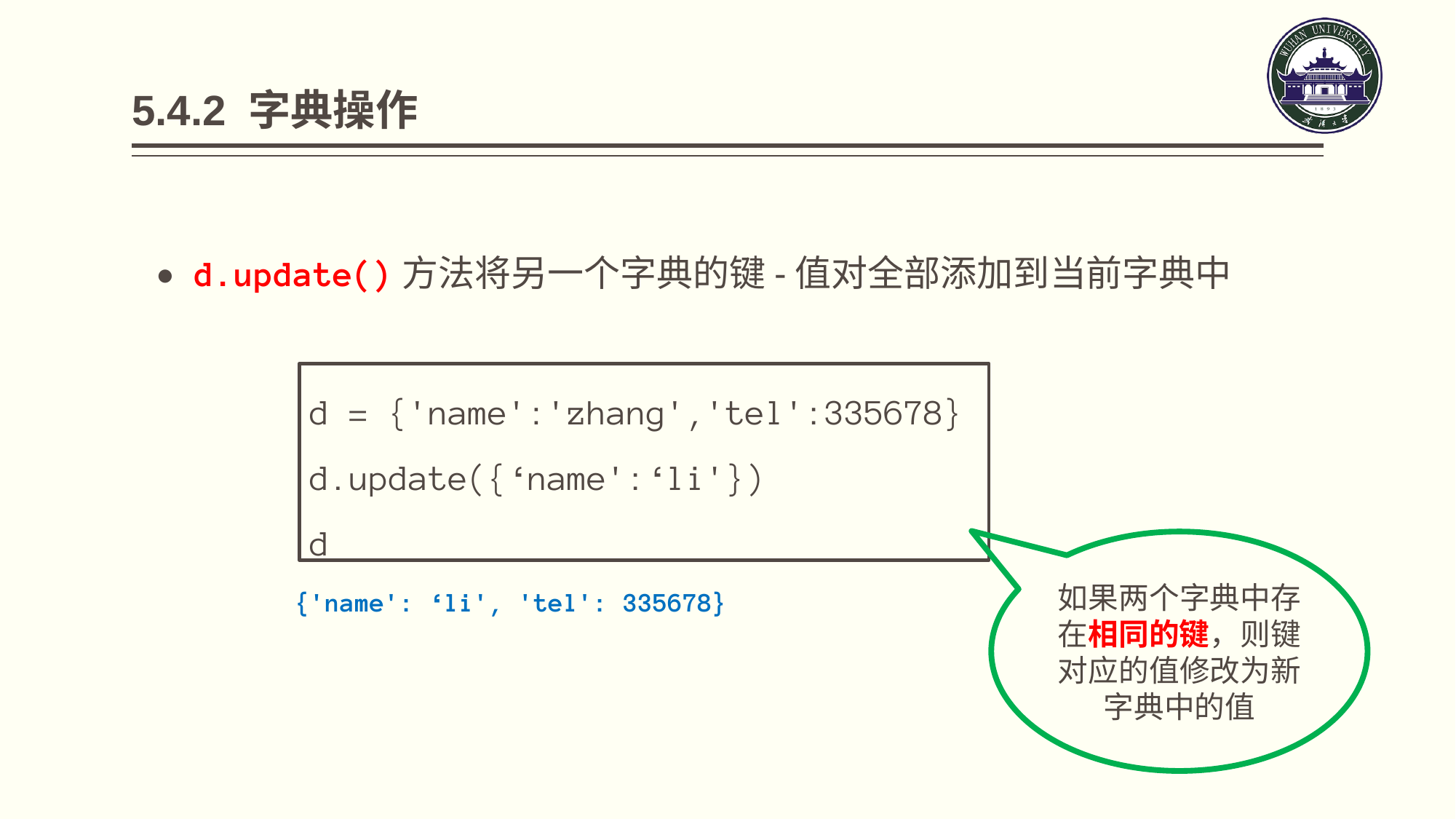

# 5.4.2 字典操作
• d.update()方法将另一个字典的键-值对全部添加到当前字典中
d = {'name':'zhang','tel':335678}
d.update({‘name':‘li'})
d

如果两个字典中存在相同的键，则键对应的值修改为新字典中的值
{'name': ‘li', 'tel': 335678}